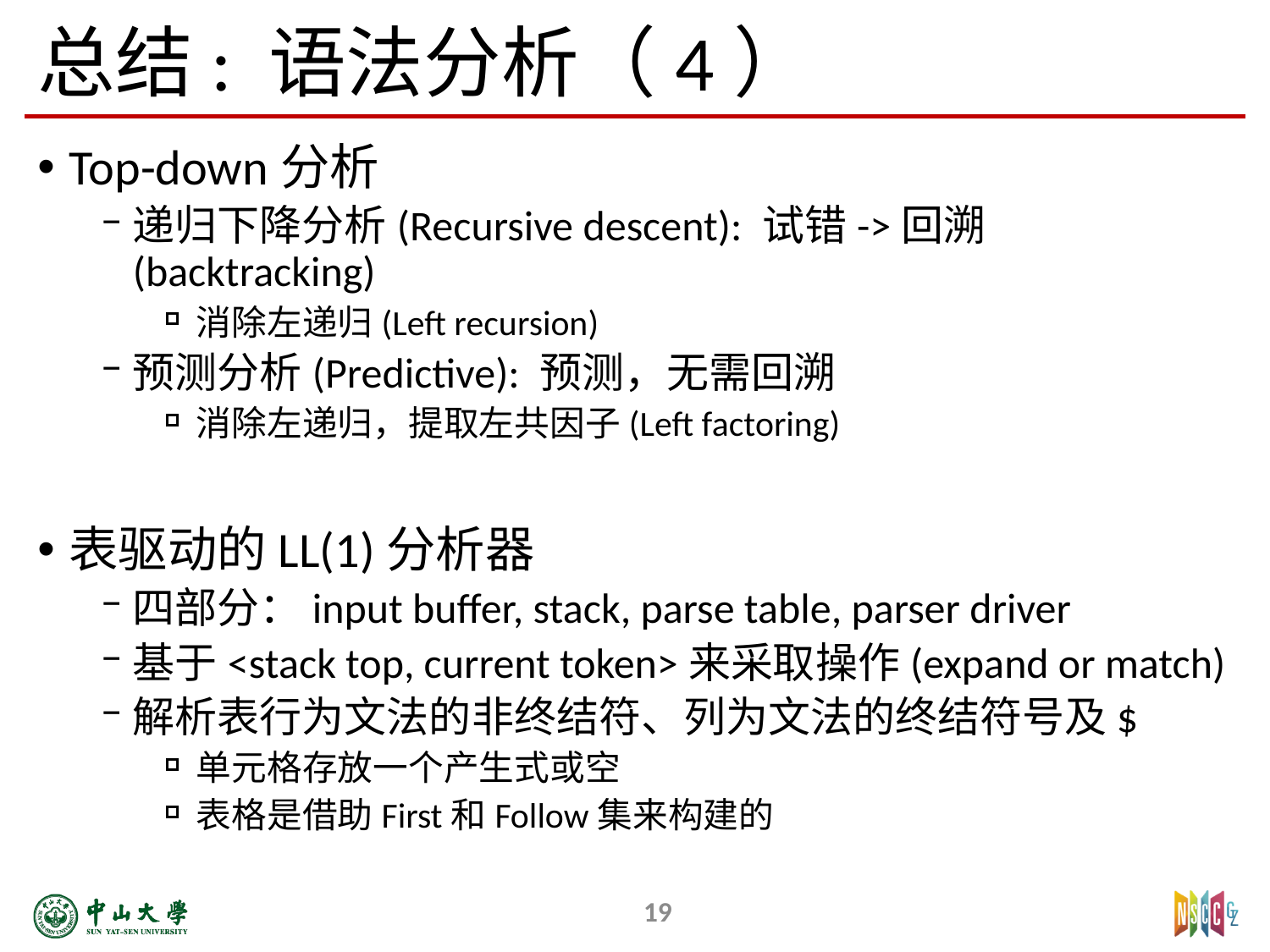

# 总结: 语法分析（4）
Top-down分析
递归下降分析(Recursive descent): 试错->回溯(backtracking)
消除左递归(Left recursion)
预测分析(Predictive): 预测，无需回溯
消除左递归，提取左共因子(Left factoring)

表驱动的LL(1)分析器
四部分：input buffer, stack, parse table, parser driver
基于<stack top, current token>来采取操作(expand or match)
解析表行为文法的非终结符、列为文法的终结符号及$
单元格存放一个产生式或空
表格是借助First和Follow集来构建的
19